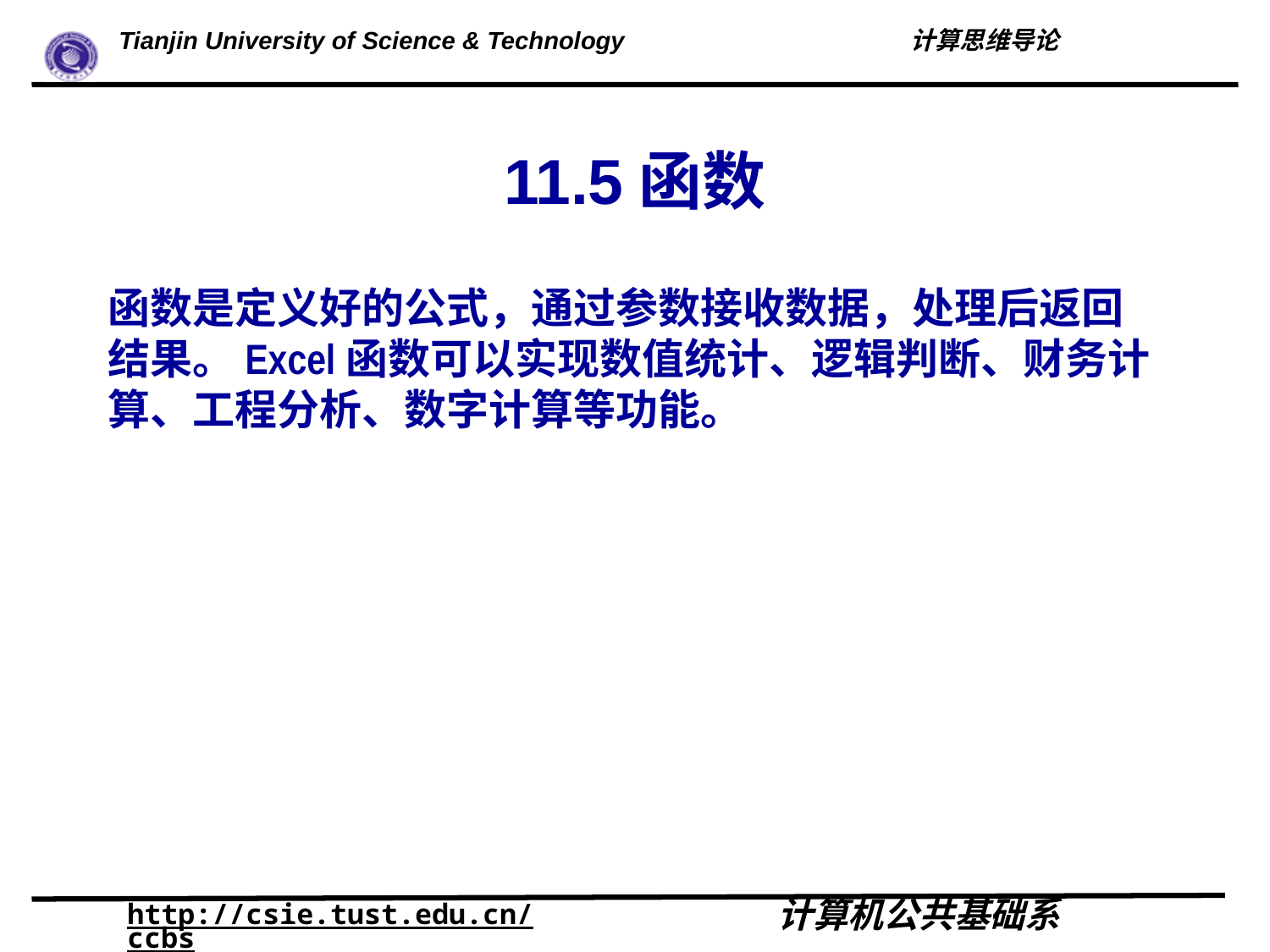

# 11.5函数
函数是定义好的公式，通过参数接收数据，处理后返回结果。Excel函数可以实现数值统计、逻辑判断、财务计算、工程分析、数字计算等功能。